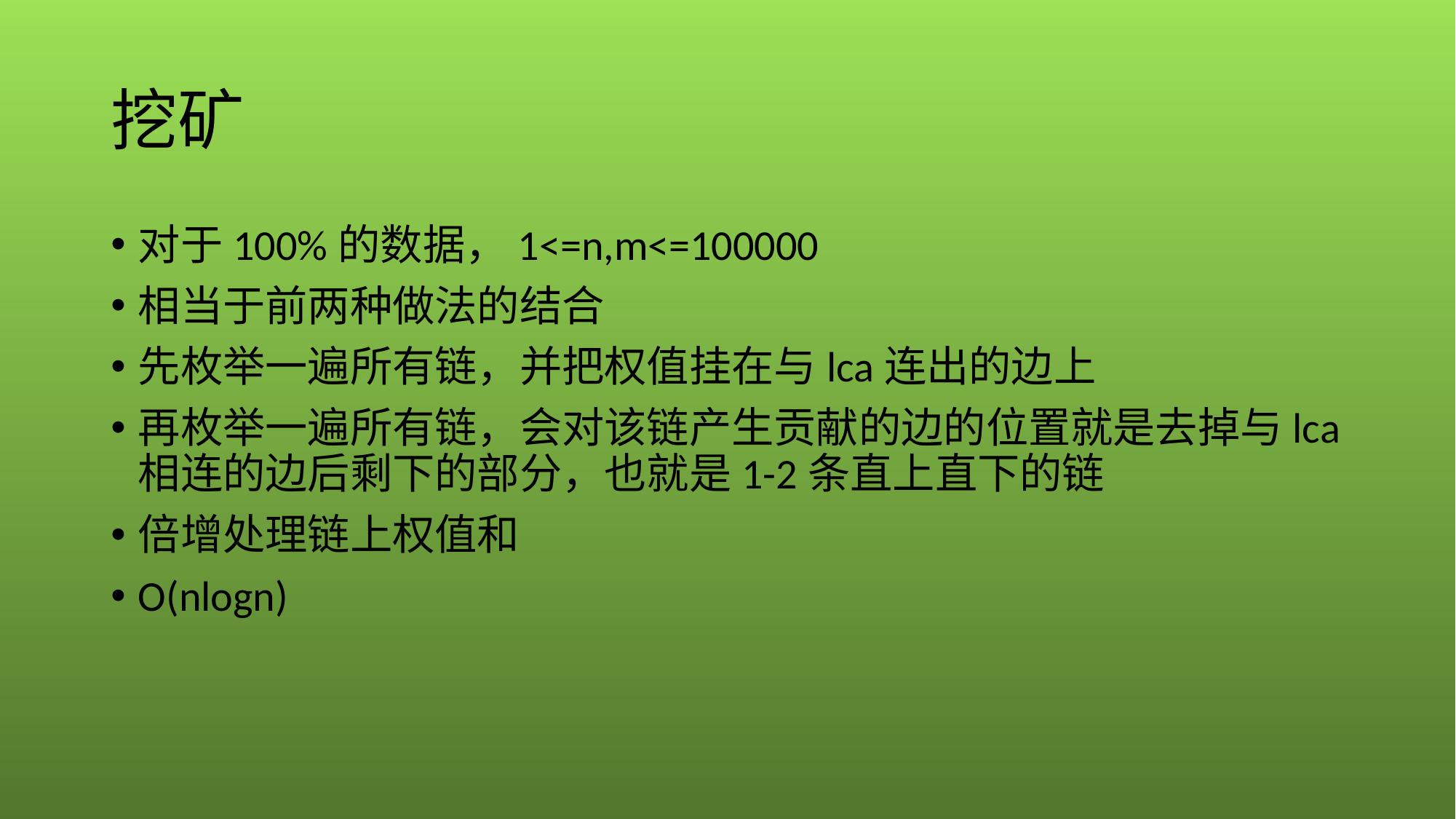

# 挖矿
对于100%的数据，1<=n,m<=100000
相当于前两种做法的结合
先枚举一遍所有链，并把权值挂在与lca连出的边上
再枚举一遍所有链，会对该链产生贡献的边的位置就是去掉与lca相连的边后剩下的部分，也就是1-2条直上直下的链
倍增处理链上权值和
O(nlogn)